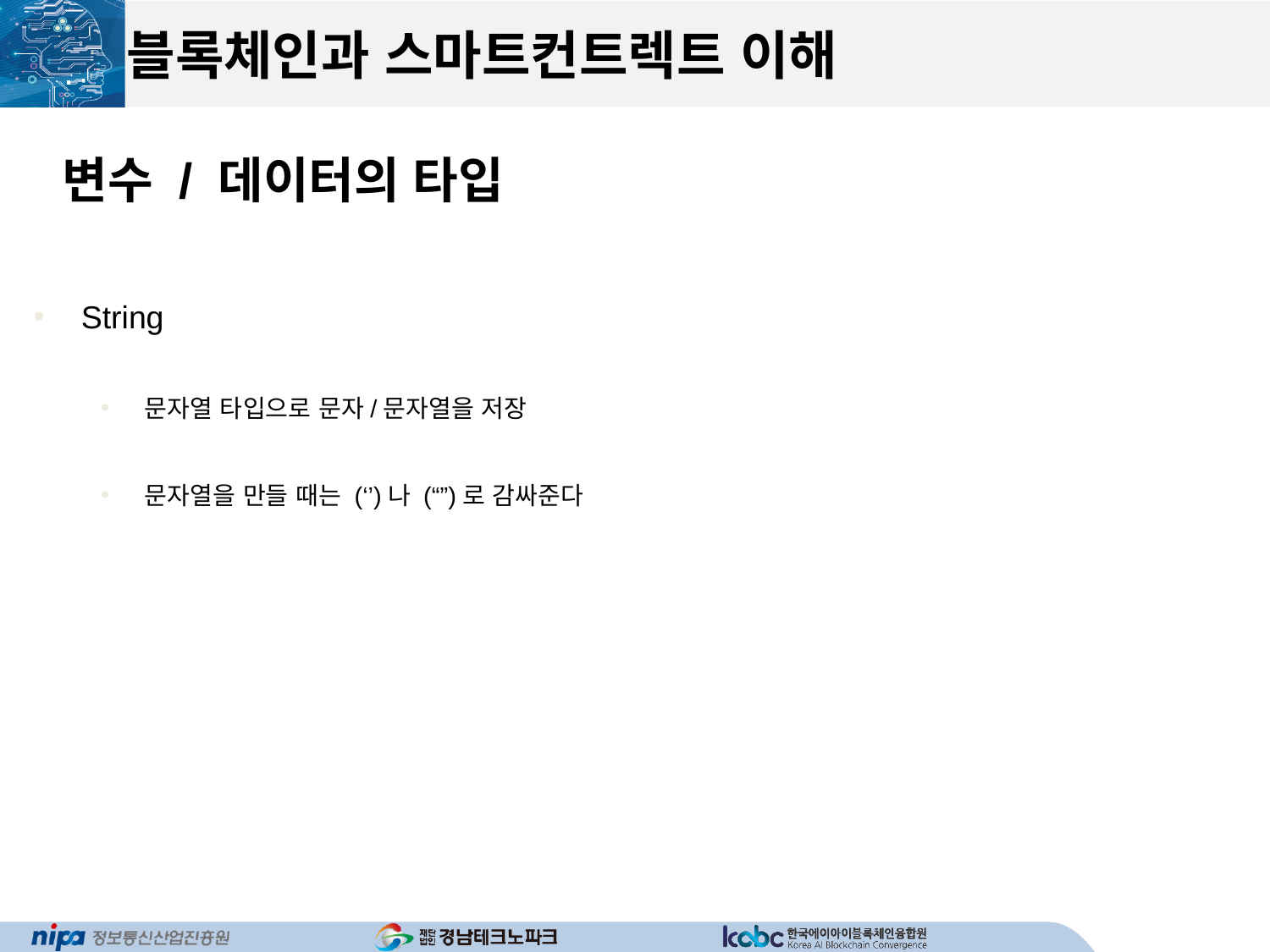

# 블록체인과 스마트컨트렉트 이해
변수 / 데이터의 타입
String
문자열 타입으로 문자/문자열을 저장
문자열을 만들 때는 (‘’)나 (“”)로 감싸준다